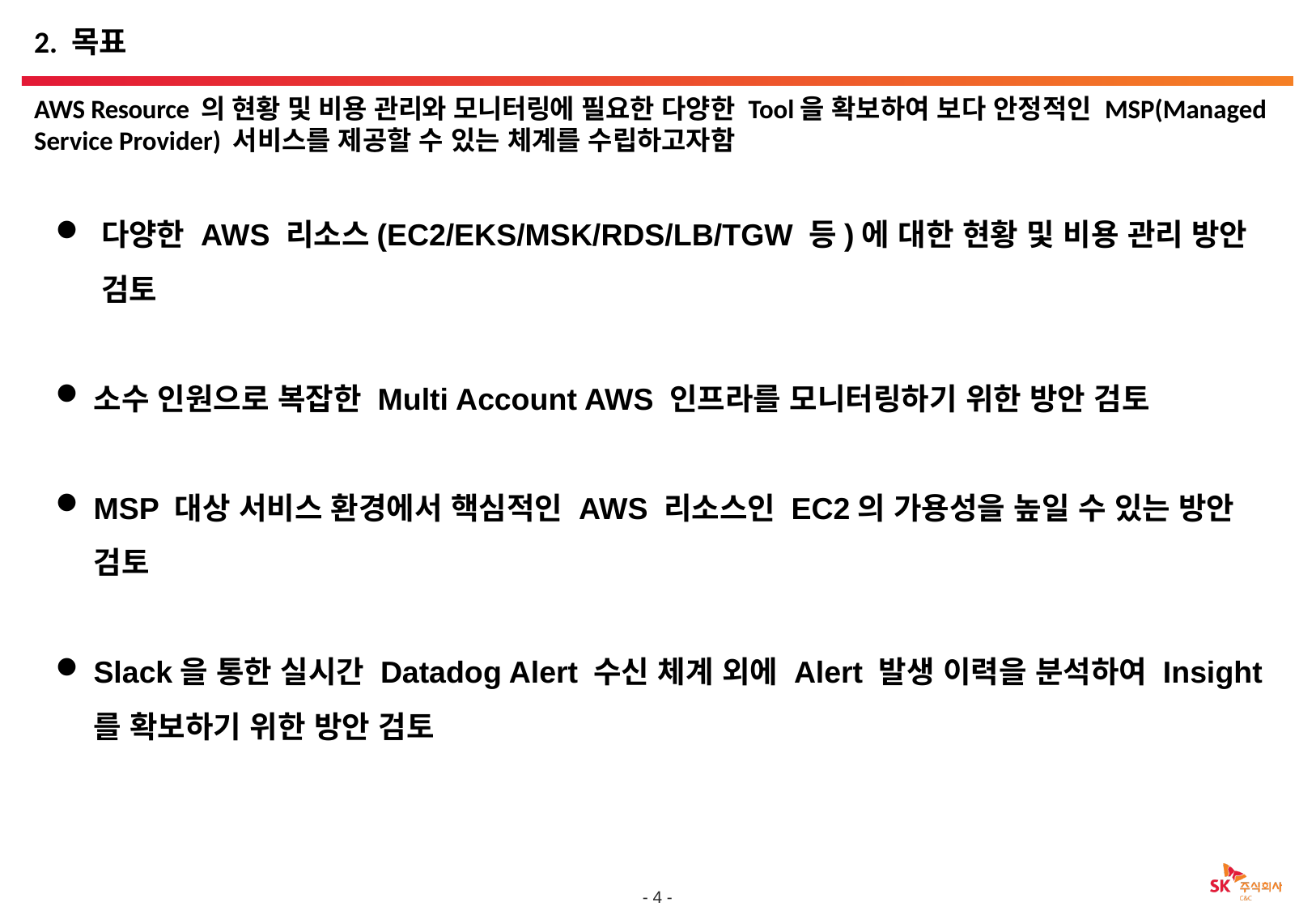

# 2. 목표
AWS Resource 의 현황 및 비용 관리와 모니터링에 필요한 다양한 Tool을 확보하여 보다 안정적인 MSP(Managed Service Provider) 서비스를 제공할 수 있는 체계를 수립하고자함
다양한 AWS 리소스(EC2/EKS/MSK/RDS/LB/TGW 등)에 대한 현황 및 비용 관리 방안 검토

소수 인원으로 복잡한 Multi Account AWS 인프라를 모니터링하기 위한 방안 검토

MSP 대상 서비스 환경에서 핵심적인 AWS 리소스인 EC2의 가용성을 높일 수 있는 방안 검토

Slack을 통한 실시간 Datadog Alert 수신 체계 외에 Alert 발생 이력을 분석하여 Insight를 확보하기 위한 방안 검토